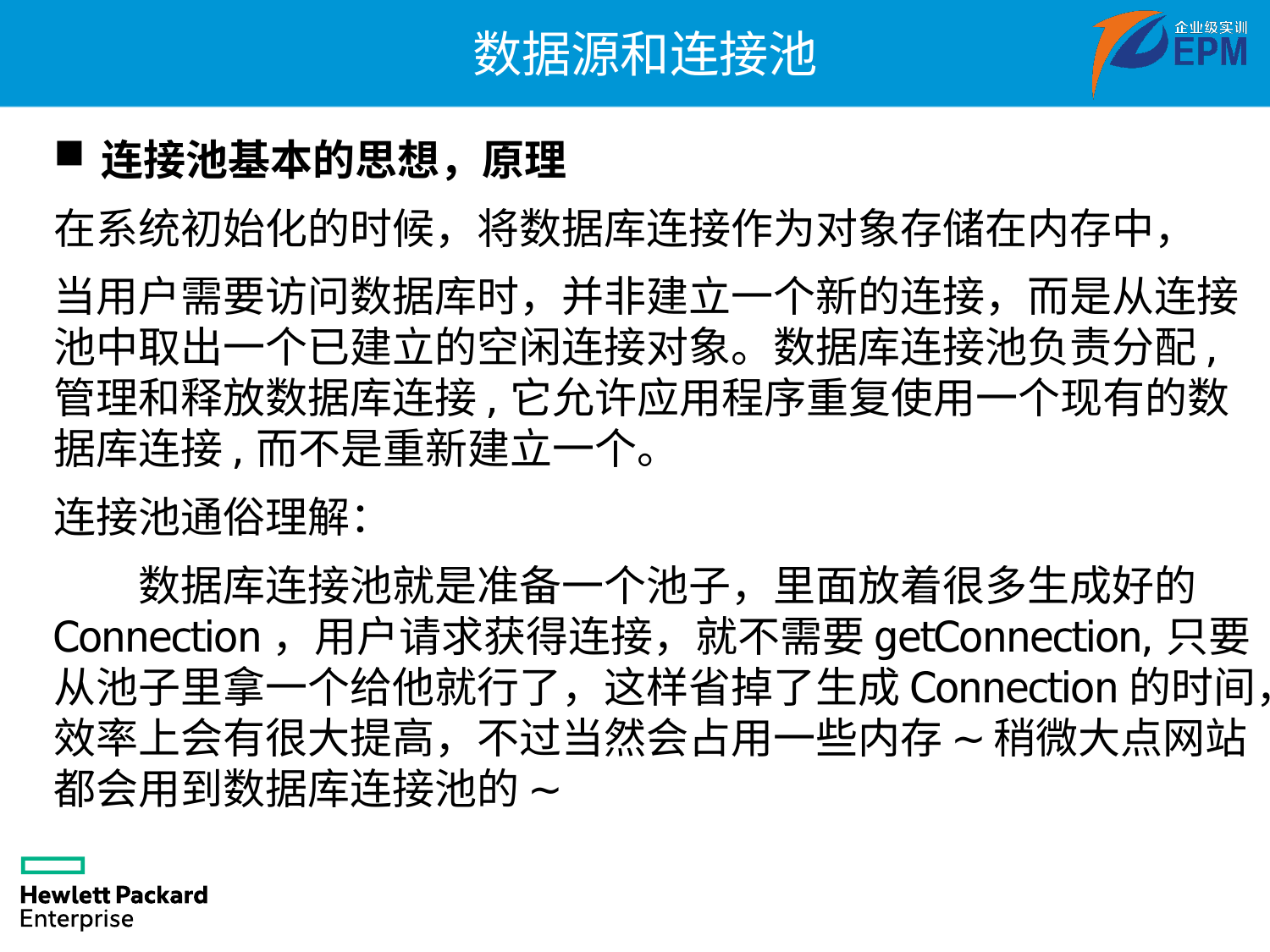

# 数据源和连接池
连接池基本的思想，原理
在系统初始化的时候，将数据库连接作为对象存储在内存中，
当用户需要访问数据库时，并非建立一个新的连接，而是从连接池中取出一个已建立的空闲连接对象。数据库连接池负责分配,管理和释放数据库连接,它允许应用程序重复使用一个现有的数据库连接,而不是重新建立一个。
连接池通俗理解：
　　数据库连接池就是准备一个池子，里面放着很多生成好的Connection，用户请求获得连接，就不需要getConnection,只要从池子里拿一个给他就行了，这样省掉了生成Connection的时间，效率上会有很大提高，不过当然会占用一些内存~稍微大点网站都会用到数据库连接池的~